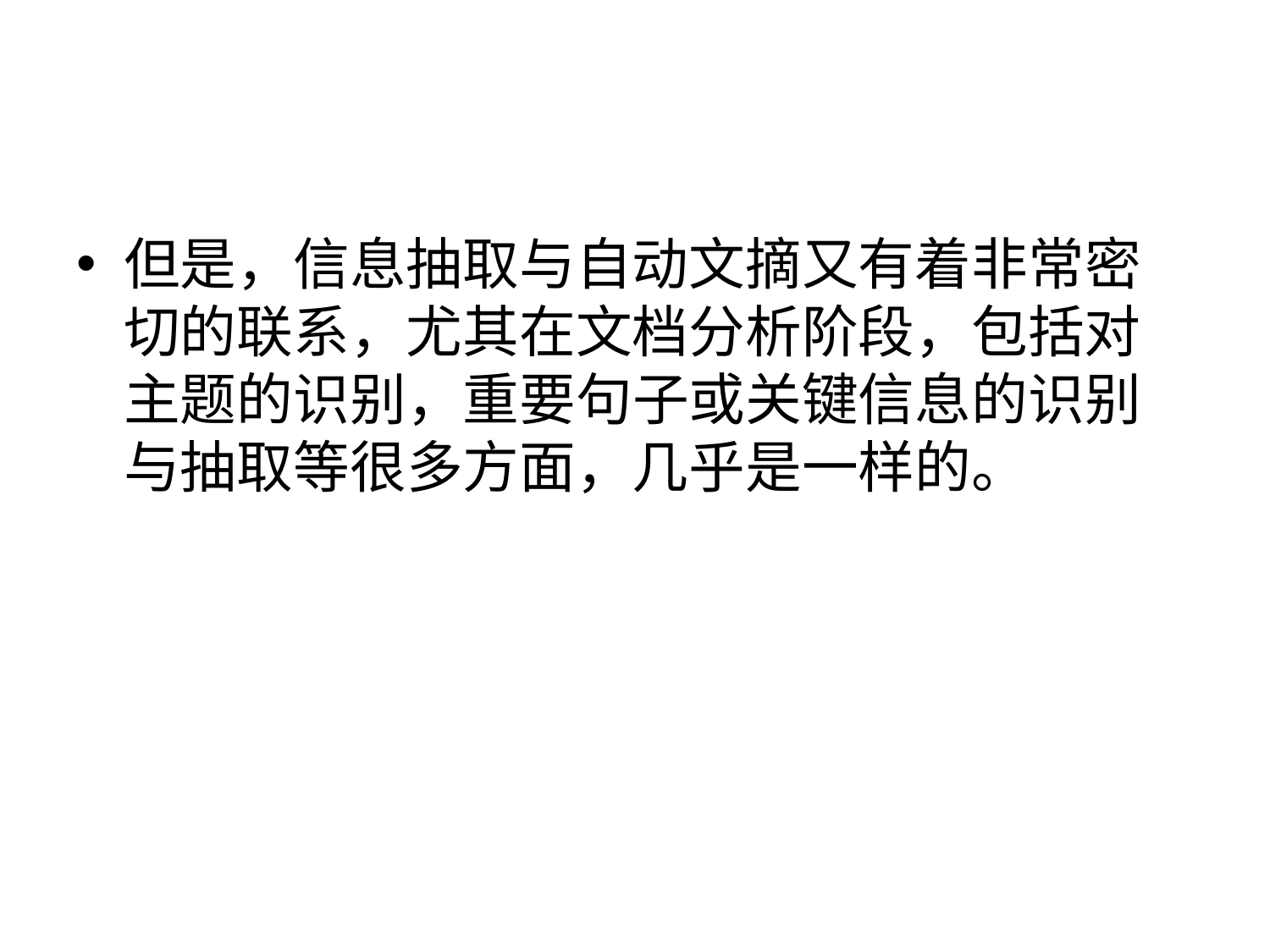

#
但是，信息抽取与自动文摘又有着非常密切的联系，尤其在文档分析阶段，包括对主题的识别，重要句子或关键信息的识别与抽取等很多方面，几乎是一样的。